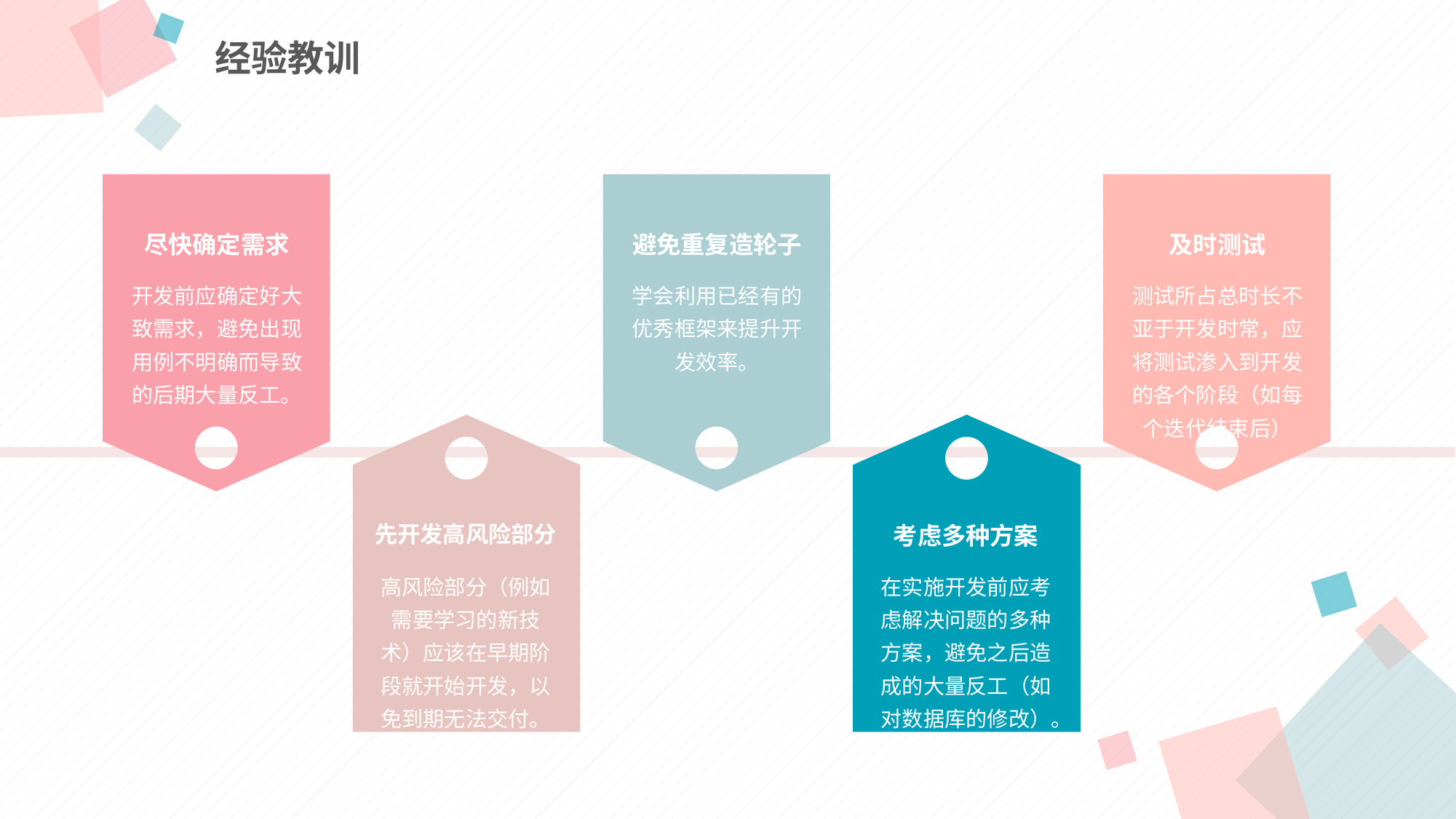

经验教训

尽快确定需求
避免重复造轮子
及时测试
开发前应确定好大致需求，避免出现用例不明确而导致的后期大量反工。
学会利用已经有的优秀框架来提升开发效率。
测试所占总时长不亚于开发时常，应将测试渗入到开发的各个阶段（如每个迭代结束后）

先开发高风险部分
考虑多种方案
高风险部分（例如需要学习的新技术）应该在早期阶段就开始开发，以免到期无法交付。
在实施开发前应考虑解决问题的多种方案，避免之后造成的大量反工（如对数据库的修改）。